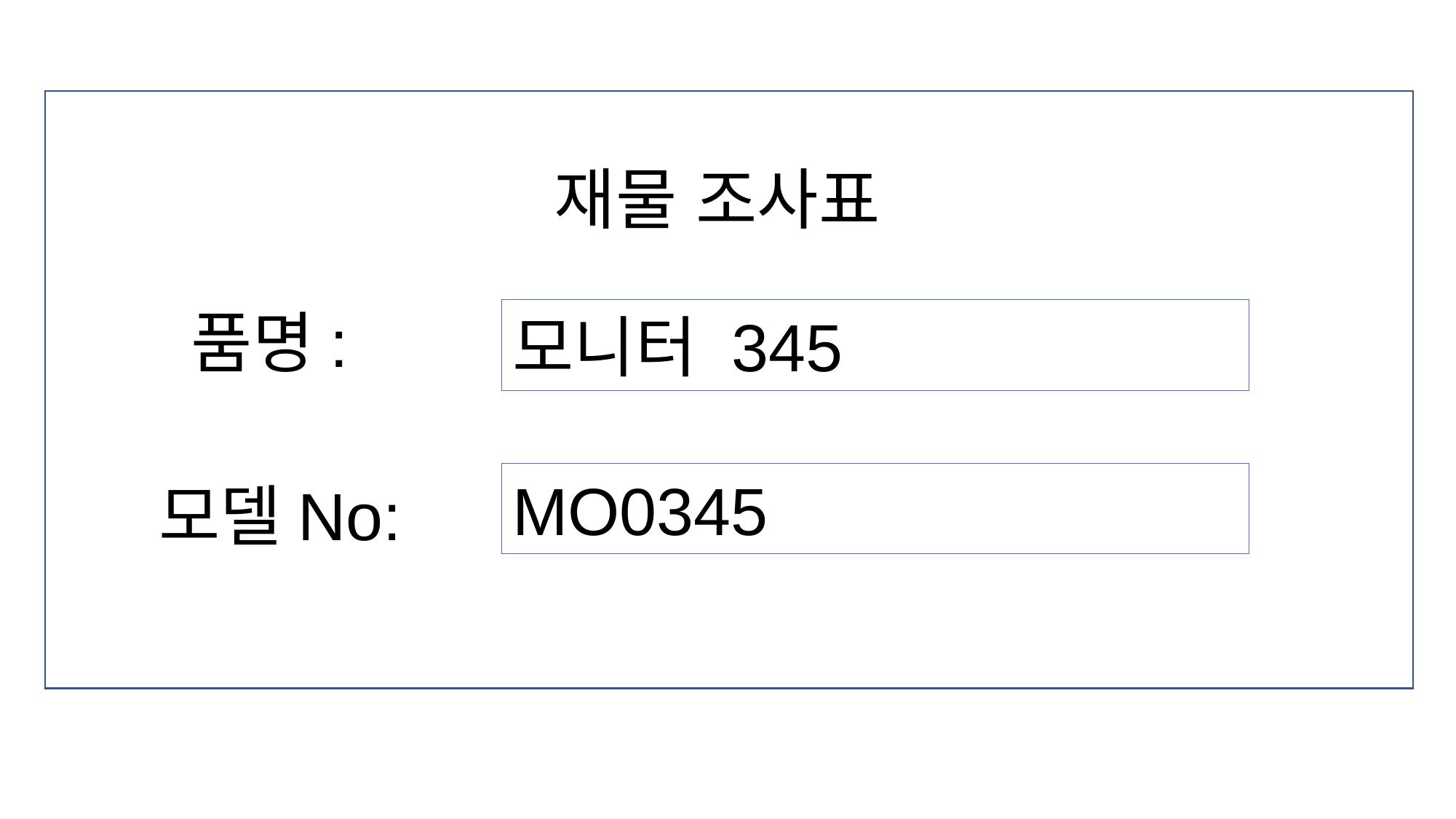

재물 조사표
품명:
모니터 345
MO0345
모델No: